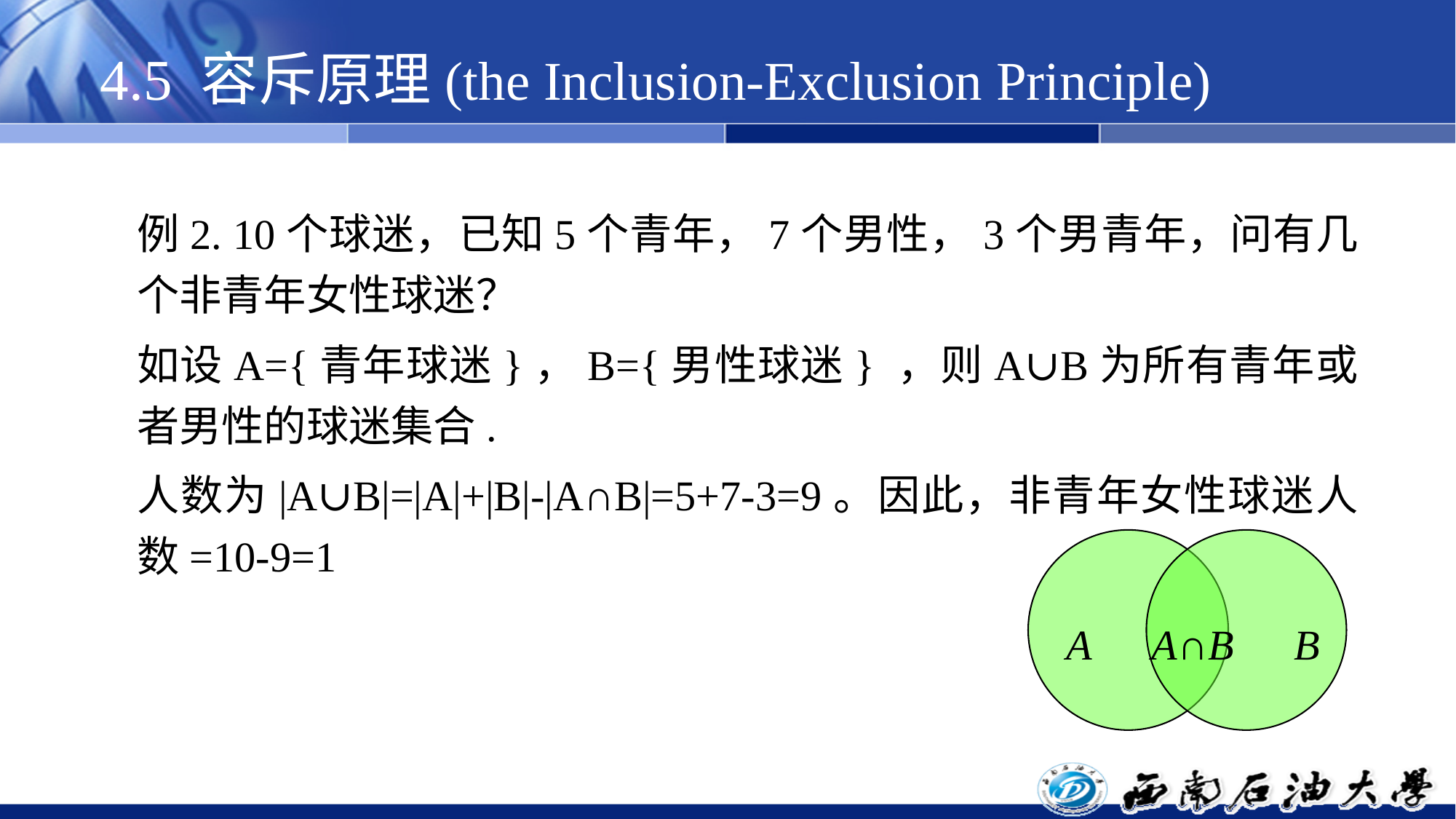

# 4.5 容斥原理(the Inclusion-Exclusion Principle)
例2. 10个球迷，已知5个青年，7个男性，3个男青年，问有几个非青年女性球迷？
如设A={青年球迷}，B={男性球迷} ，则A∪B为所有青年或者男性的球迷集合.
人数为|A∪B|=|A|+|B|-|A∩B|=5+7-3=9。因此，非青年女性球迷人数=10-9=1

A
A∩B
B